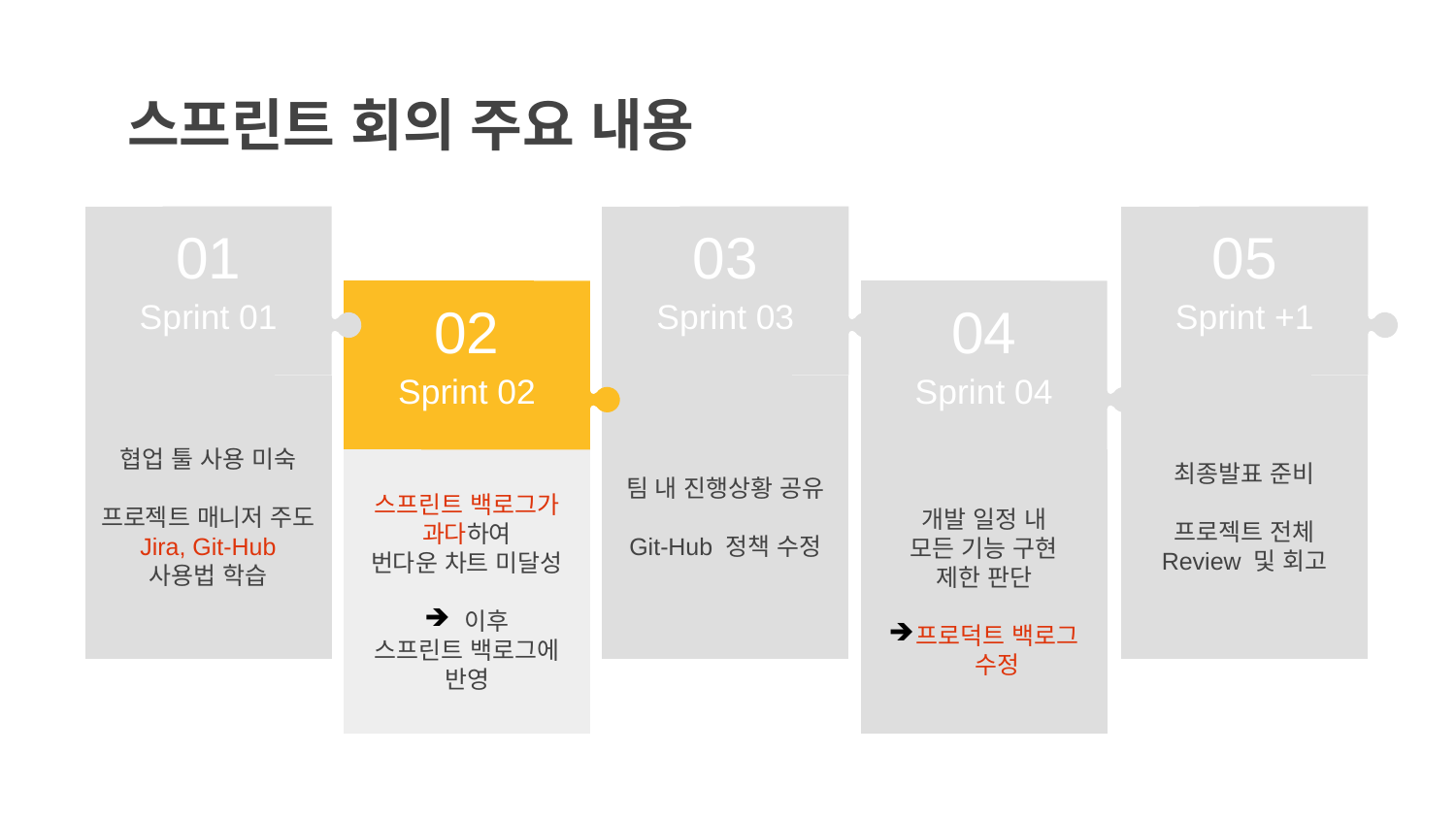

# 스프린트 회의 주요 내용

01
Sprint 01
협업 툴 사용 미숙

프로젝트 매니저 주도
Jira, Git-Hub
사용법 학습

03
Sprint 03
팀 내 진행상황 공유

Git-Hub 정책 수정

05
Sprint +1
최종발표 준비

프로젝트 전체 Review 및 회고

02
Sprint 02
스프린트 백로그가
과다하여
번다운 차트 미달성

 이후
스프린트 백로그에 반영

04
Sprint 04
개발 일정 내
모든 기능 구현
제한 판단

프로덕트 백로그 수정